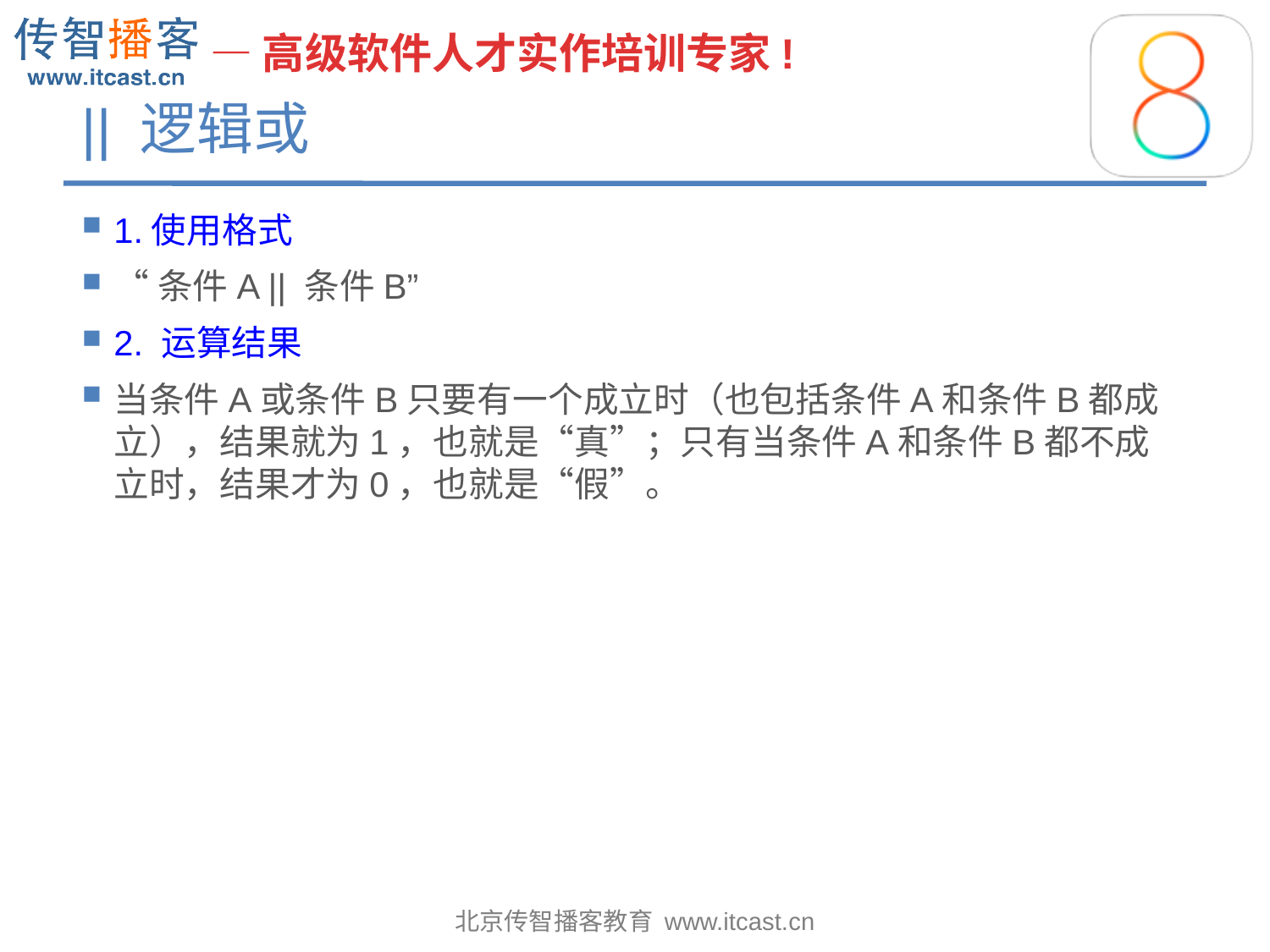

# || 逻辑或
1.使用格式
“条件A || 条件B”
2. 运算结果
当条件A或条件B只要有一个成立时（也包括条件A和条件B都成立），结果就为1，也就是“真”；只有当条件A和条件B都不成立时，结果才为0，也就是“假”。